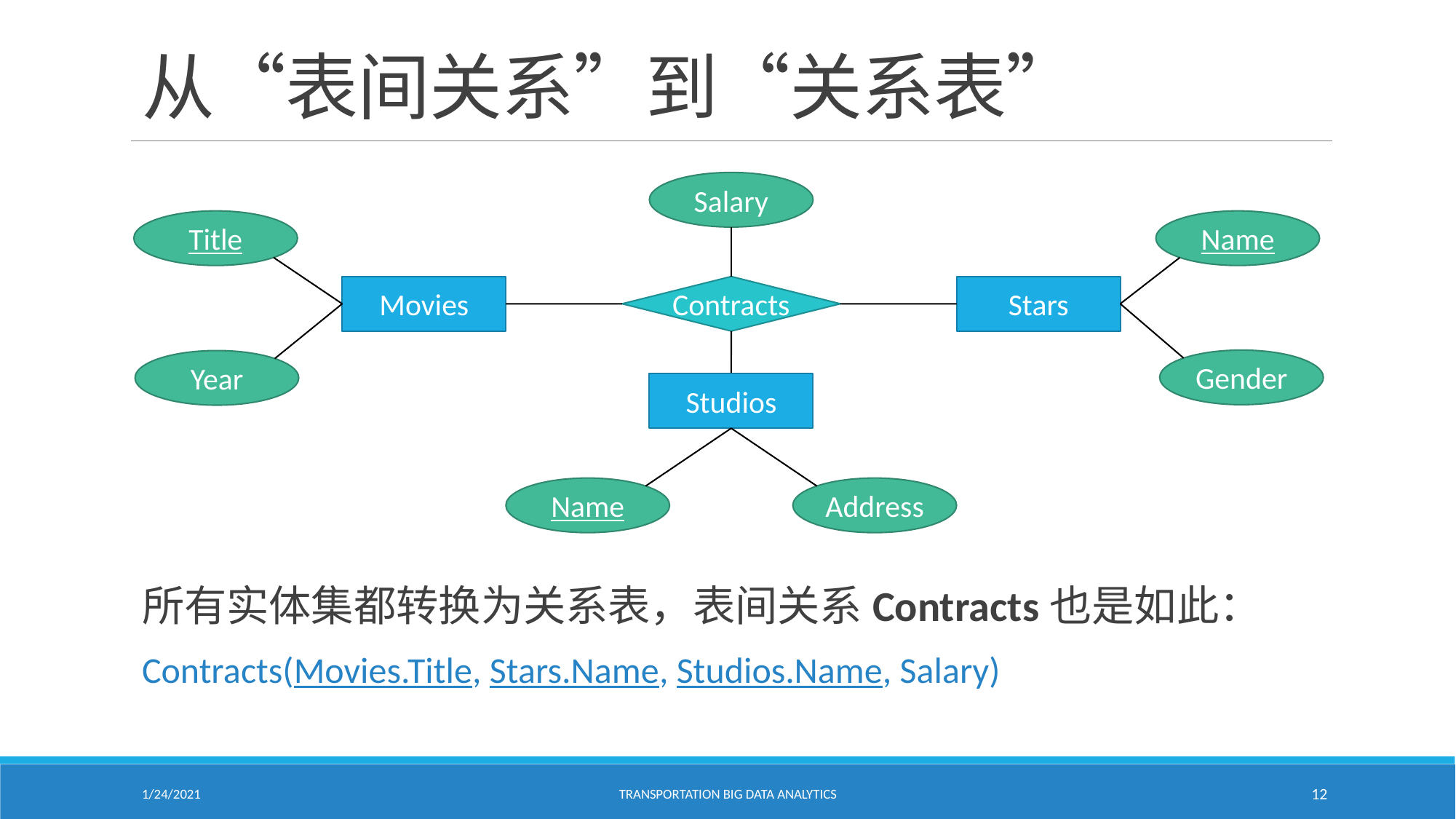

# 从“表间关系”到“关系表”
Salary
Title
Name
Movies
Contracts
Stars
Gender
Year
Studios
Name
Address
所有实体集都转换为关系表，表间关系Contracts也是如此：
Contracts(Movies.Title, Stars.Name, Studios.Name, Salary)
1/24/2021
Transportation Big Data Analytics
12